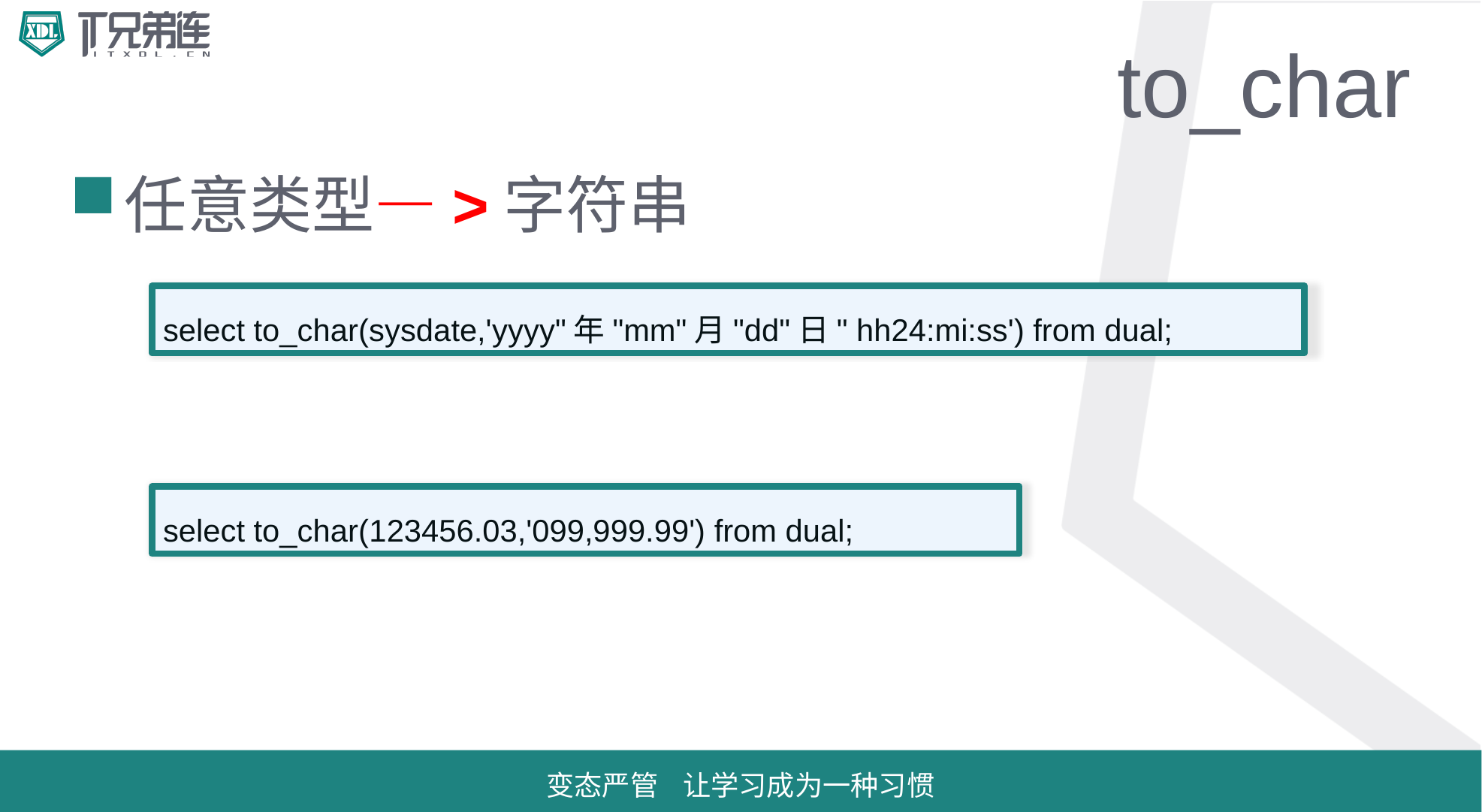

# to_char
任意类型—>字符串

select to_char(sysdate,'yyyy"年"mm"月"dd"日" hh24:mi:ss') from dual;
select to_char(123456.03,'099,999.99') from dual;